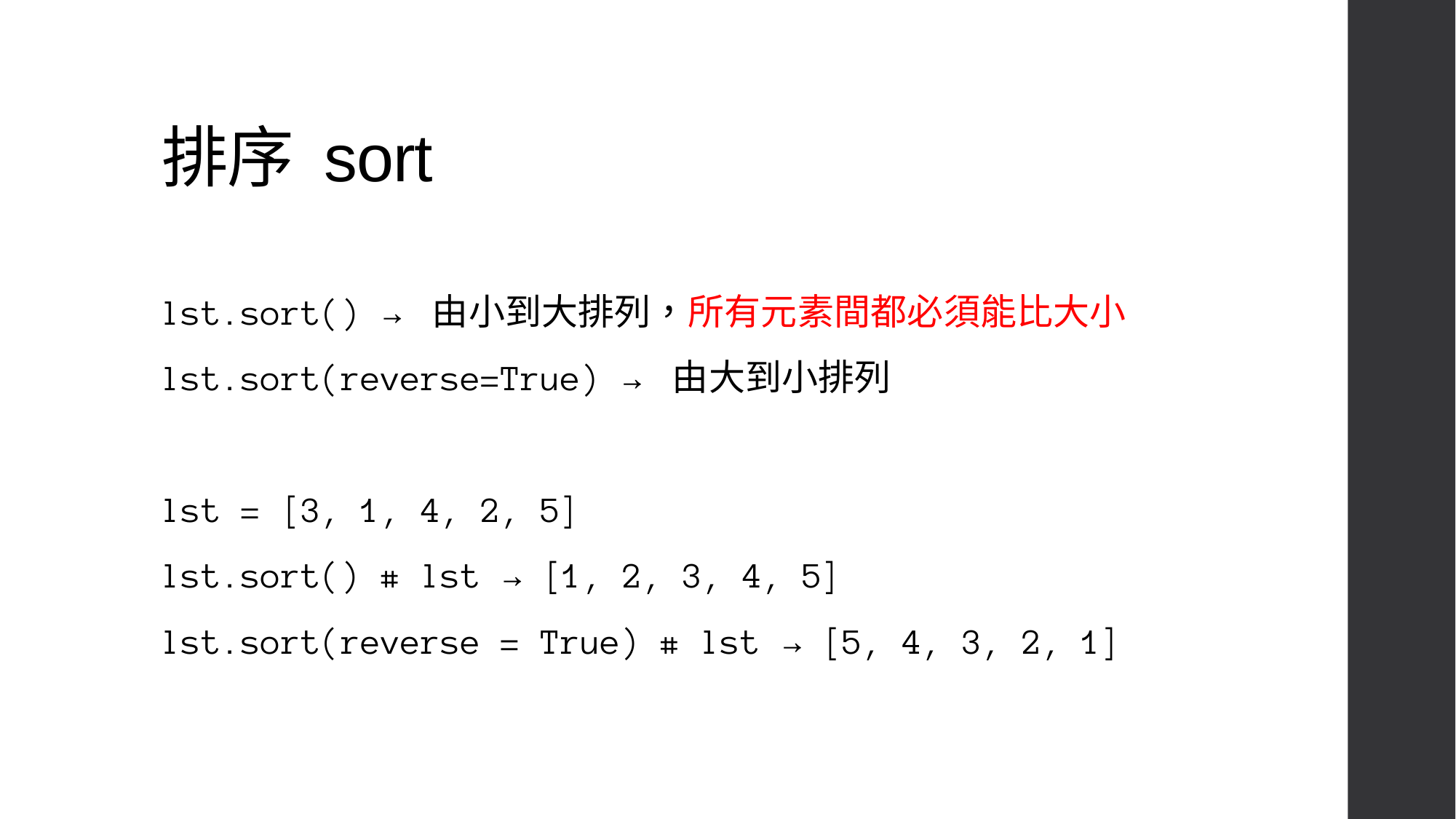

# 排序 sort

lst.sort() → 由小到大排列，所有元素間都必須能比大小
lst.sort(reverse=True) → 由大到小排列

lst = [3, 1, 4, 2, 5]
lst.sort() # lst → [1, 2, 3, 4, 5]
lst.sort(reverse = True) # lst → [5, 4, 3, 2, 1]